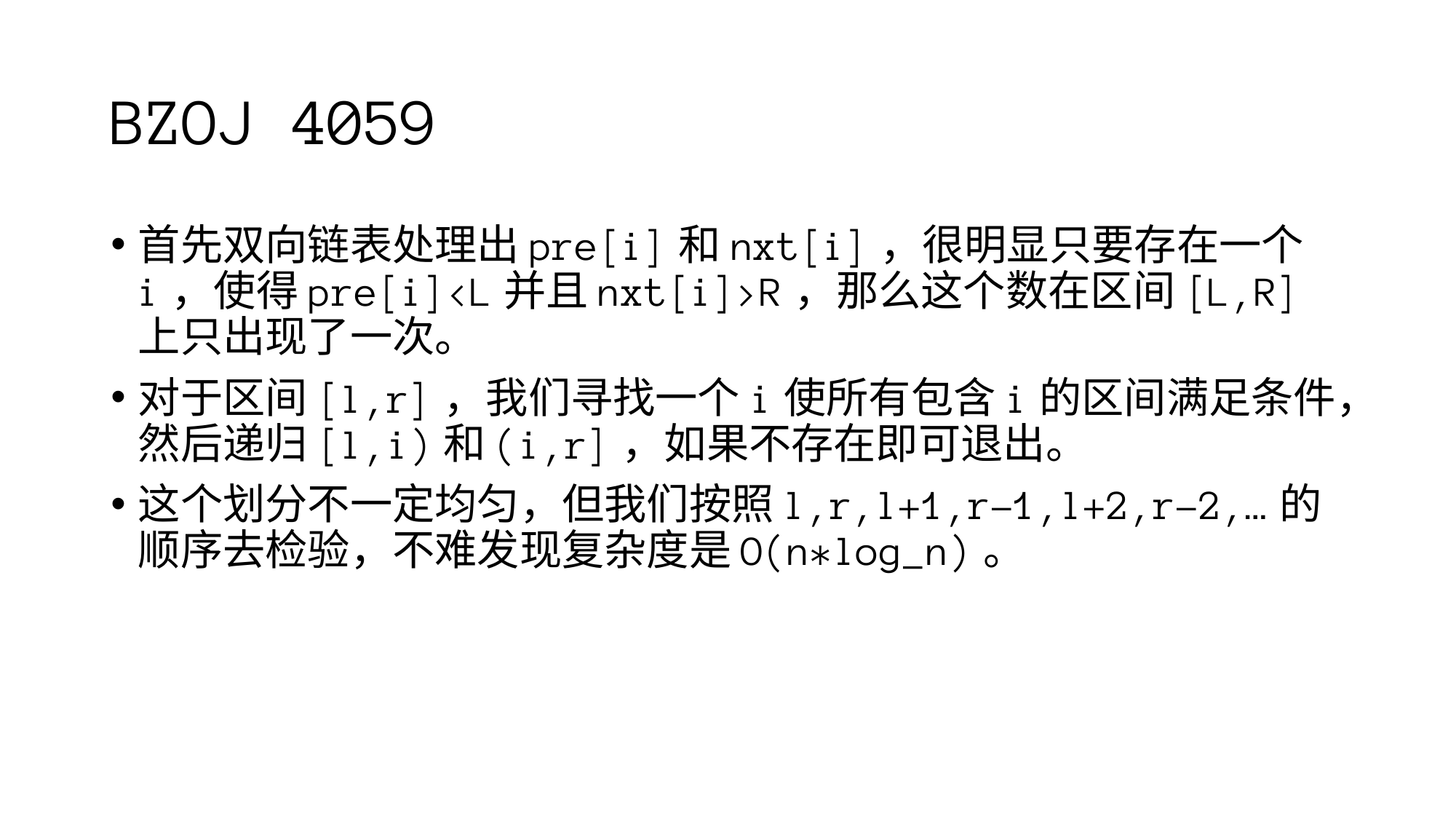

# BZOJ 4059
首先双向链表处理出pre[i]和nxt[i]，很明显只要存在一个i，使得pre[i]<L并且nxt[i]>R，那么这个数在区间[L,R]上只出现了一次。
对于区间[l,r]，我们寻找一个i使所有包含i的区间满足条件，然后递归[l,i)和(i,r]，如果不存在即可退出。
这个划分不一定均匀，但我们按照l,r,l+1,r-1,l+2,r-2,…的顺序去检验，不难发现复杂度是O(n*log_n)。